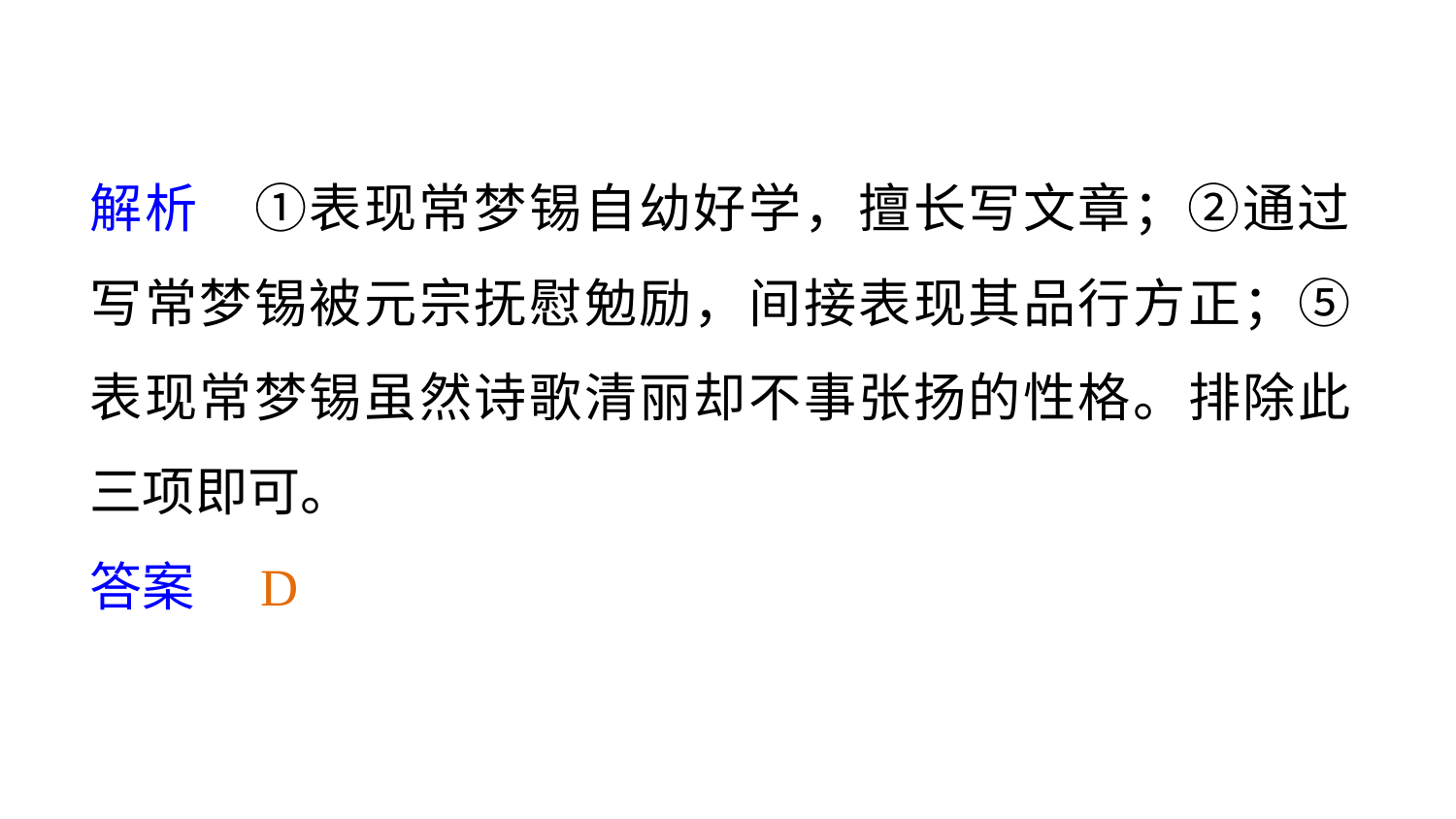

解析　①表现常梦锡自幼好学，擅长写文章；②通过写常梦锡被元宗抚慰勉励，间接表现其品行方正；⑤表现常梦锡虽然诗歌清丽却不事张扬的性格。排除此三项即可。
答案　D